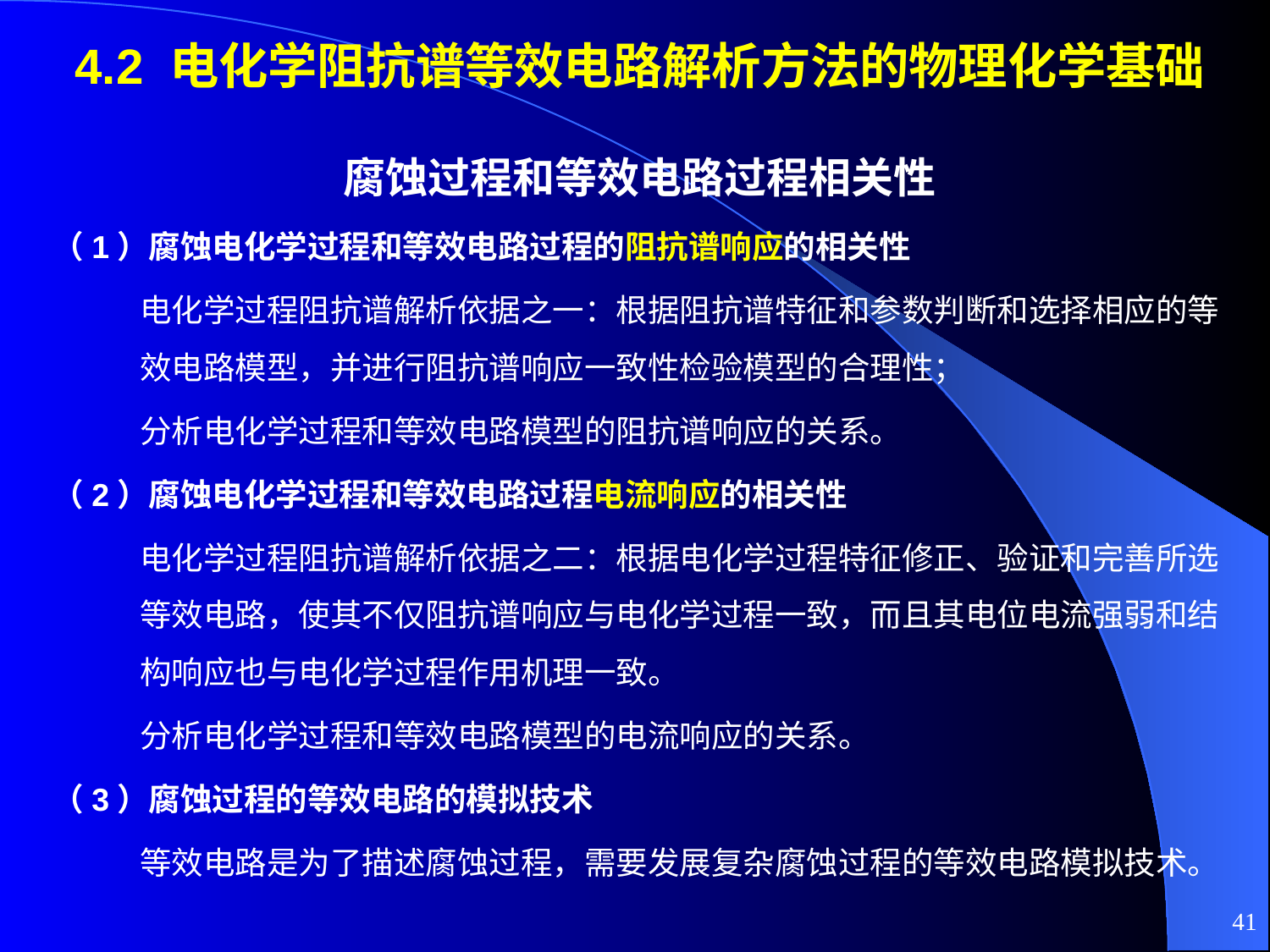

# 4.2 电化学阻抗谱等效电路解析方法的物理化学基础
腐蚀过程和等效电路过程相关性
（1）腐蚀电化学过程和等效电路过程的阻抗谱响应的相关性
电化学过程阻抗谱解析依据之一：根据阻抗谱特征和参数判断和选择相应的等效电路模型，并进行阻抗谱响应一致性检验模型的合理性；
分析电化学过程和等效电路模型的阻抗谱响应的关系。
（2）腐蚀电化学过程和等效电路过程电流响应的相关性
电化学过程阻抗谱解析依据之二：根据电化学过程特征修正、验证和完善所选等效电路，使其不仅阻抗谱响应与电化学过程一致，而且其电位电流强弱和结构响应也与电化学过程作用机理一致。
分析电化学过程和等效电路模型的电流响应的关系。
（3）腐蚀过程的等效电路的模拟技术
等效电路是为了描述腐蚀过程，需要发展复杂腐蚀过程的等效电路模拟技术。

41